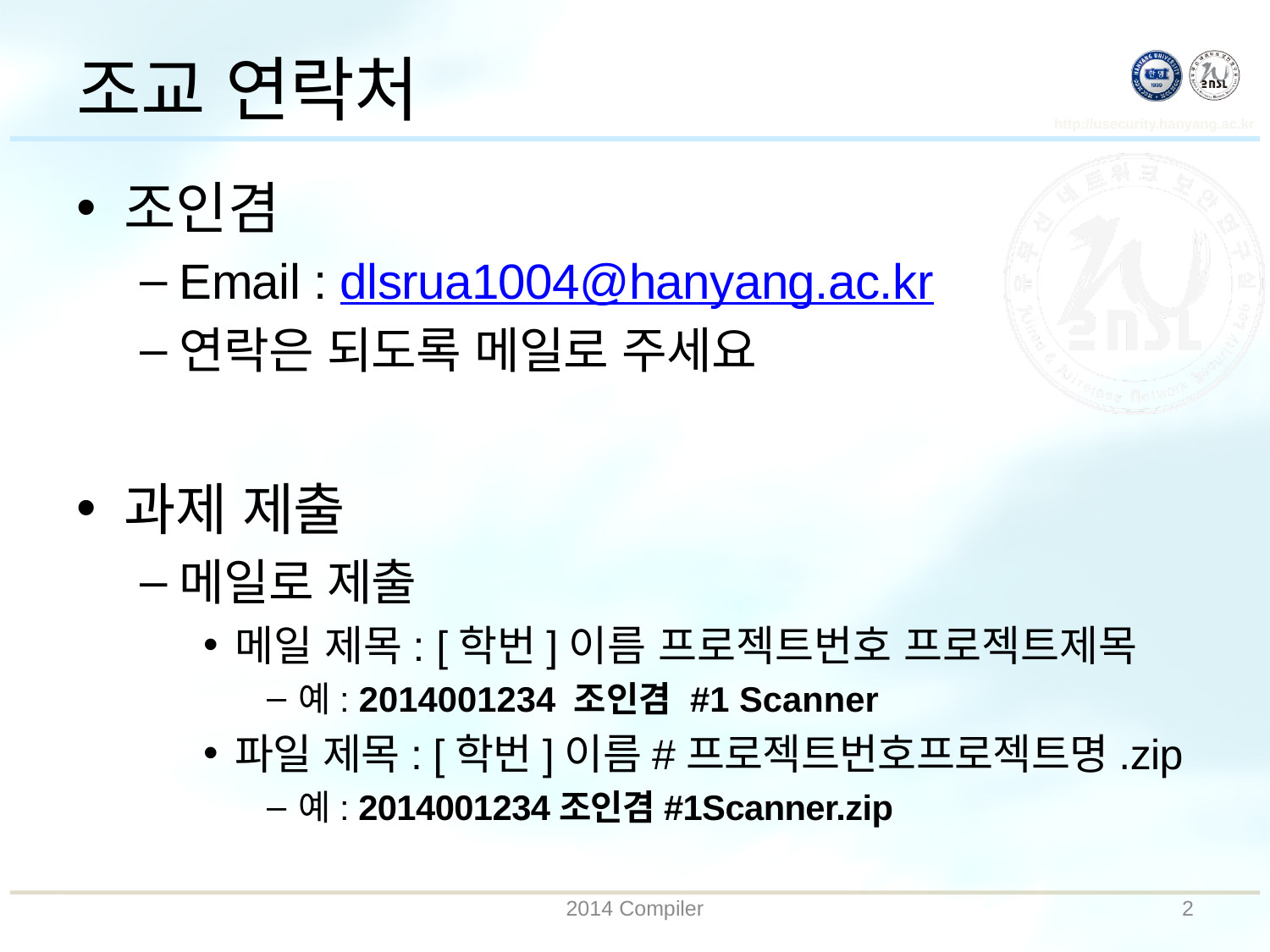

# 조교 연락처
조인겸
Email : dlsrua1004@hanyang.ac.kr
연락은 되도록 메일로 주세요

과제 제출
메일로 제출
메일 제목: [학번]이름 프로젝트번호 프로젝트제목
예: 2014001234 조인겸 #1 Scanner
파일 제목: [학번]이름#프로젝트번호프로젝트명.zip
예: 2014001234조인겸#1Scanner.zip

2014 Compiler
2